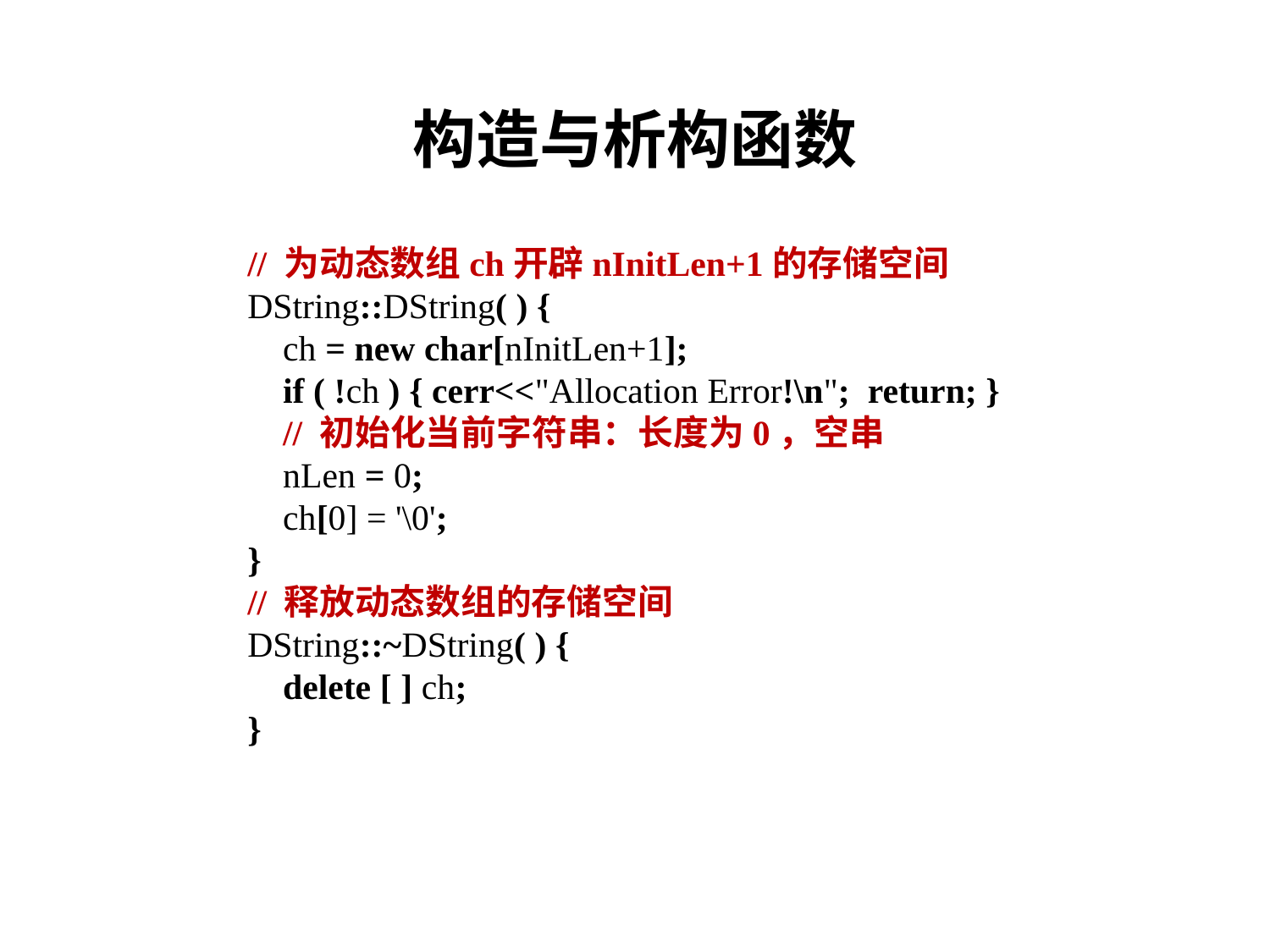

# 构造与析构函数
// 为动态数组ch开辟nInitLen+1的存储空间
DString::DString( ) {
    ch = new char[nInitLen+1];
    if ( !ch ) { cerr<<"Allocation Error!\n";  return; }
    // 初始化当前字符串：长度为0，空串
    nLen = 0;
    ch[0] = '\0';
}
// 释放动态数组的存储空间
DString::~DString( ) {
    delete [ ] ch;
}